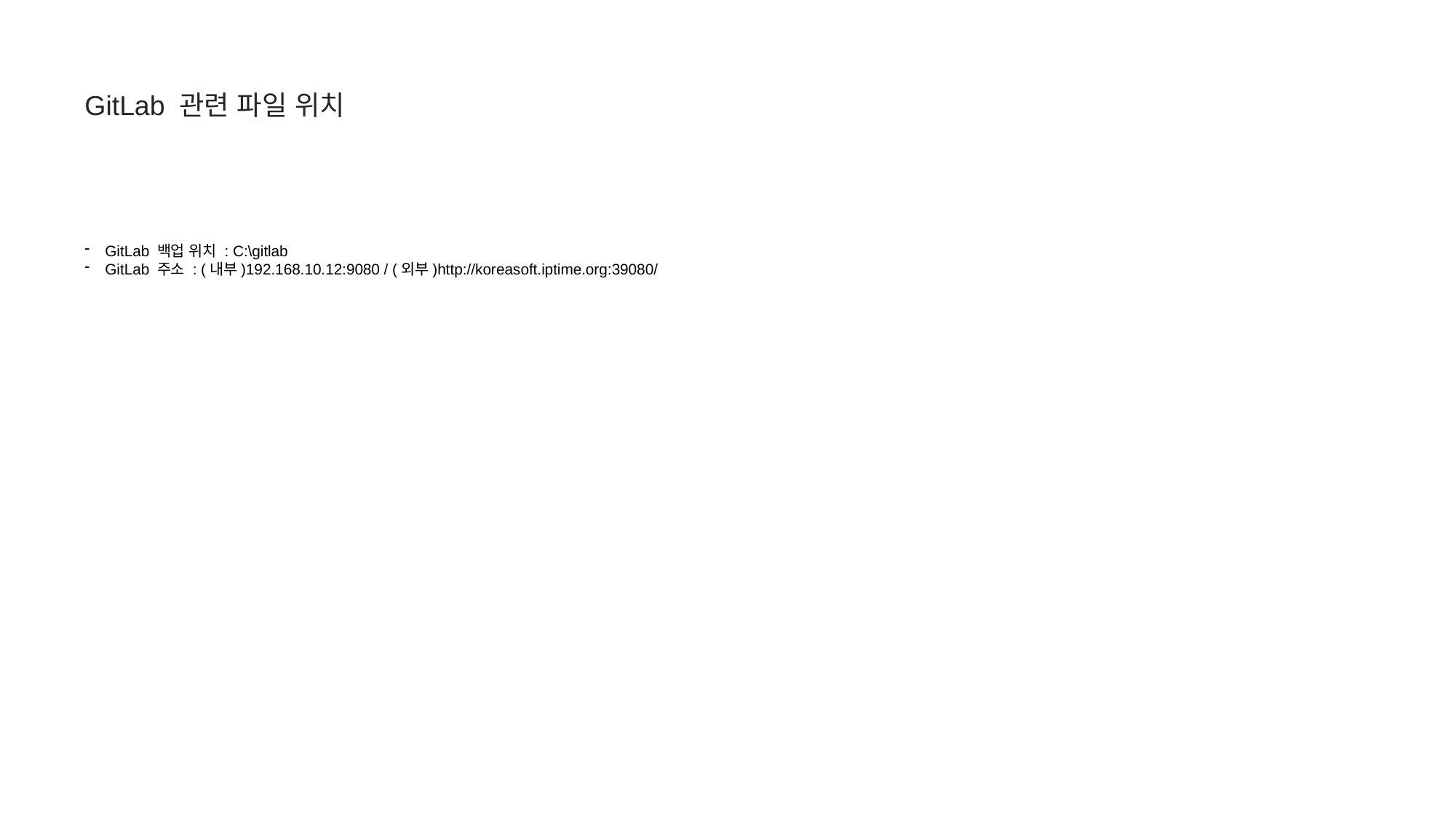

GitLab 관련 파일 위치

GitLab 백업 위치 : C:\gitlab
GitLab 주소 : (내부)192.168.10.12:9080 / (외부)http://koreasoft.iptime.org:39080/